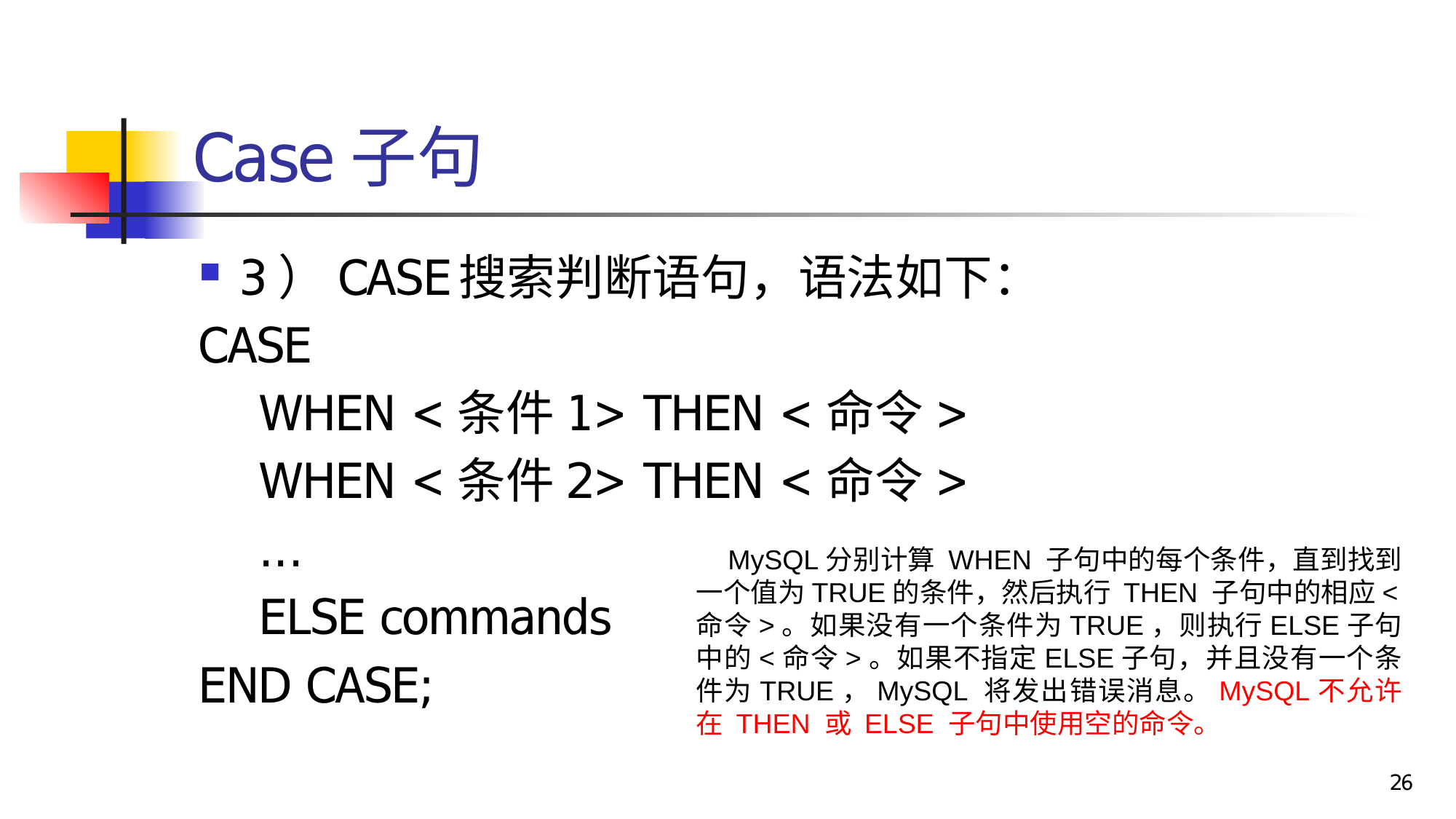

# Case子句
3）CASE	搜索判断语句，语法如下：
CASE
    WHEN <条件1> THEN <命令>
    WHEN <条件2> THEN <命令>
    ...
    ELSE commands
END CASE;

MySQL分别计算 WHEN 子句中的每个条件，直到找到一个值为TRUE的条件，然后执行 THEN 子句中的相应<命令>。如果没有一个条件为TRUE，则执行ELSE子句中的<命令>。如果不指定ELSE子句，并且没有一个条件为TRUE，MySQL 将发出错误消息。MySQL不允许在 THEN 或 ELSE 子句中使用空的命令。
26